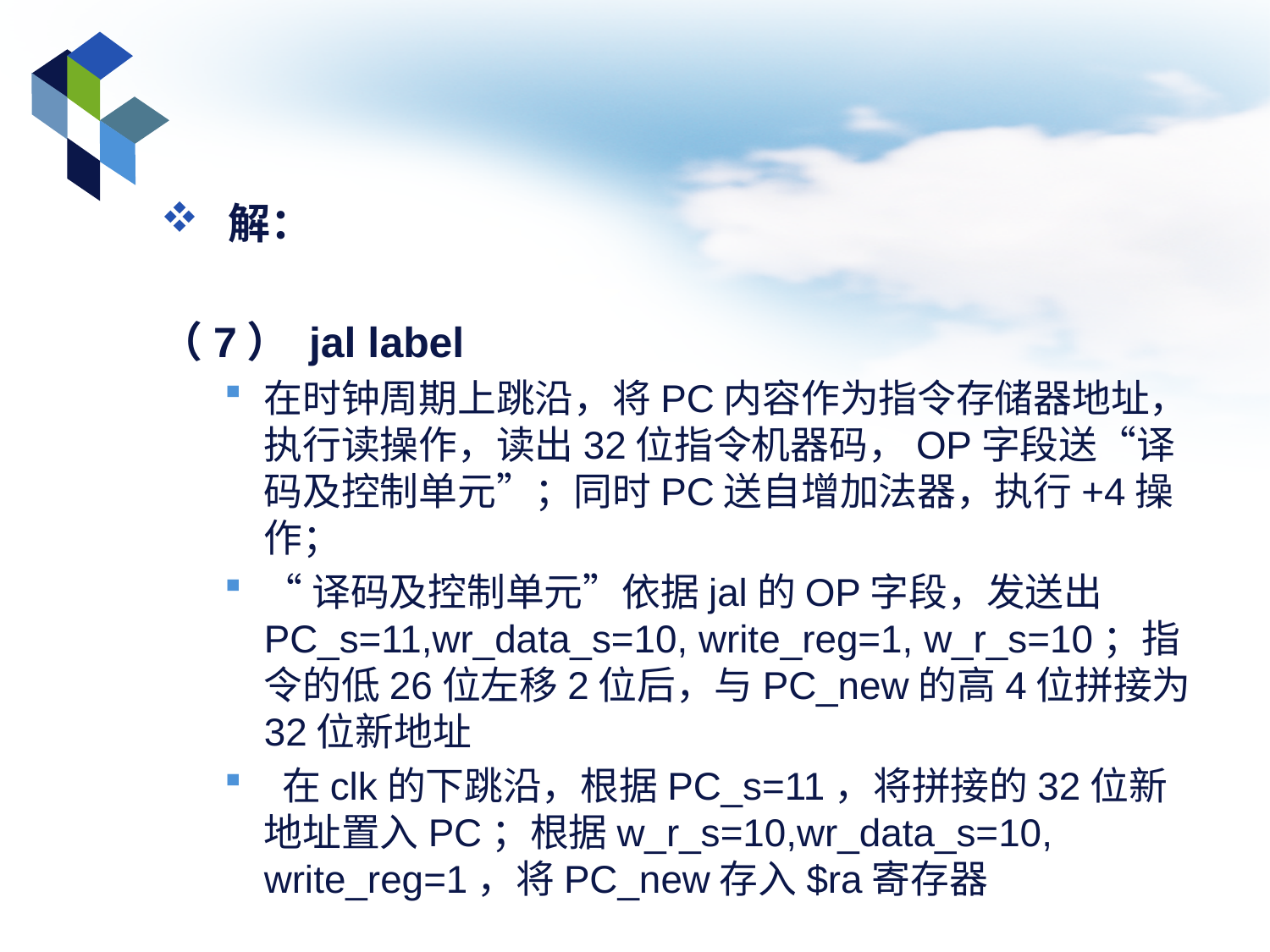

#
 解：

（7） jal label
在时钟周期上跳沿，将PC内容作为指令存储器地址，执行读操作，读出32位指令机器码，OP字段送“译码及控制单元”；同时PC送自增加法器，执行+4操作；
“译码及控制单元”依据jal的OP字段，发送出PC_s=11,wr_data_s=10, write_reg=1, w_r_s=10；指令的低26位左移2位后，与PC_new的高4位拼接为32位新地址
 在clk的下跳沿，根据PC_s=11，将拼接的32位新地址置入PC；根据w_r_s=10,wr_data_s=10, write_reg=1，将PC_new存入$ra寄存器